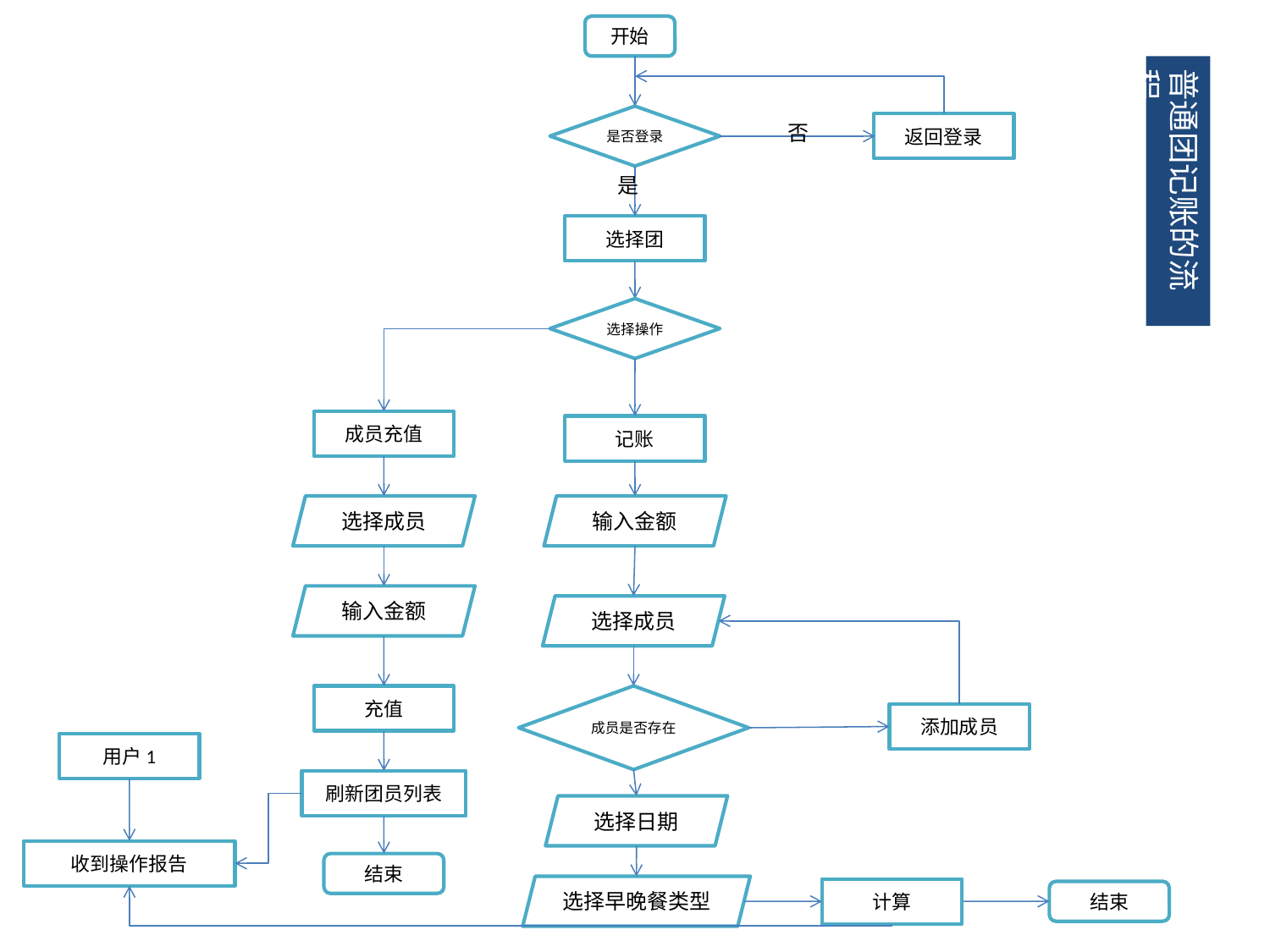

开始
普通团记账的流程
是否登录
否
返回登录
是
选择团
选择操作
成员充值
记账
选择成员
输入金额
输入金额
选择成员
充值
成员是否存在
添加成员
用户1
刷新团员列表
选择日期
收到操作报告
结束
选择早晚餐类型
计算
结束